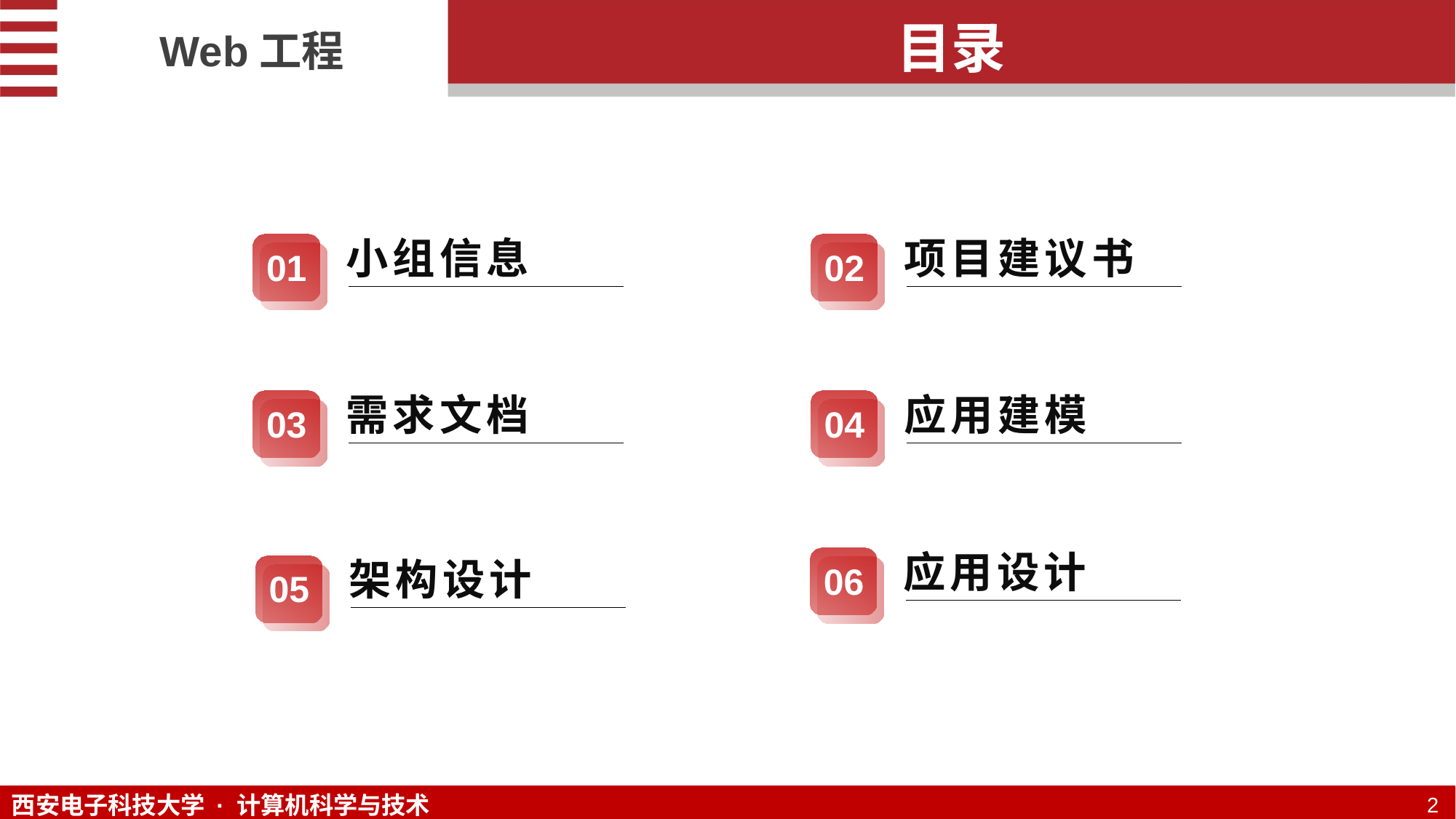

目录
小组信息

01

项目建议书

02

需求文档

03

应用建模

04

应用设计

06

架构设计

05

2